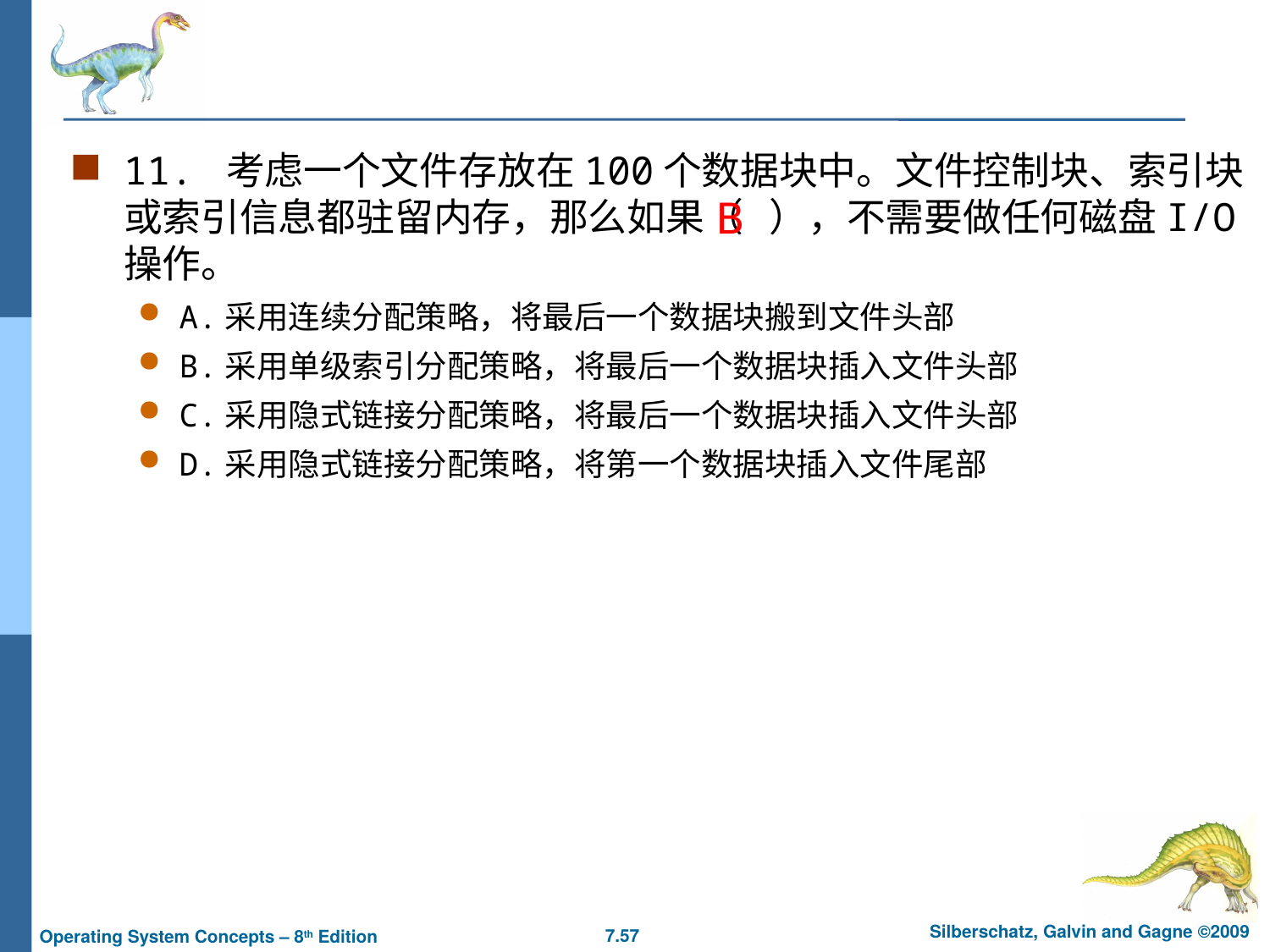

#
11. 考虑一个文件存放在100个数据块中。文件控制块、索引块或索引信息都驻留内存，那么如果（   ），不需要做任何磁盘I/O操作。
A.采用连续分配策略，将最后一个数据块搬到文件头部
B.采用单级索引分配策略，将最后一个数据块插入文件头部
C.采用隐式链接分配策略，将最后一个数据块插入文件头部
D.采用隐式链接分配策略，将第一个数据块插入文件尾部
B